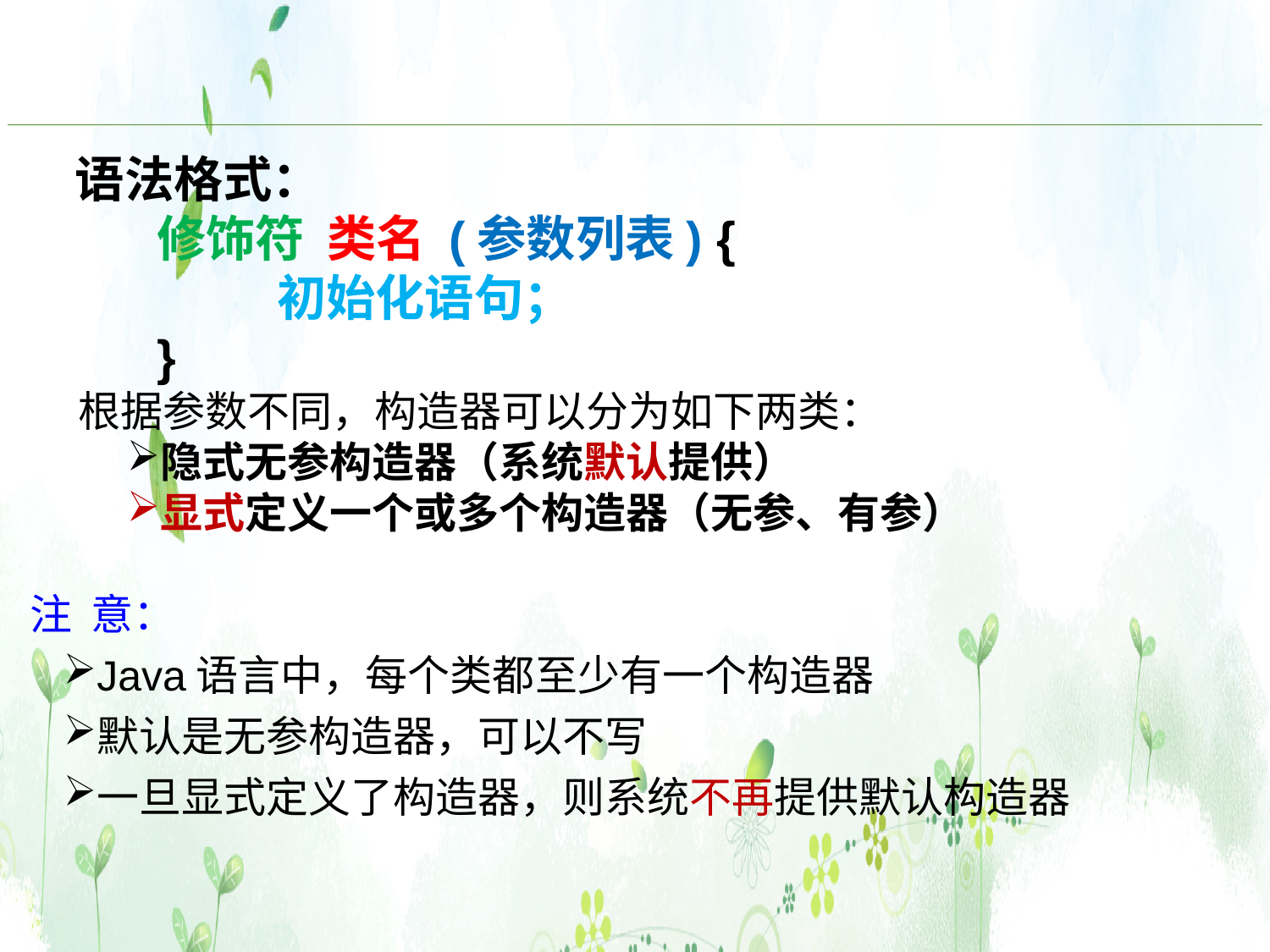

语法格式：
修饰符  类名 (参数列表) {
	    初始化语句；
}
    根据参数不同，构造器可以分为如下两类：
隐式无参构造器（系统默认提供）
显式定义一个或多个构造器（无参、有参）

注  意：
Java语言中，每个类都至少有一个构造器
默认是无参构造器，可以不写
一旦显式定义了构造器，则系统不再提供默认构造器